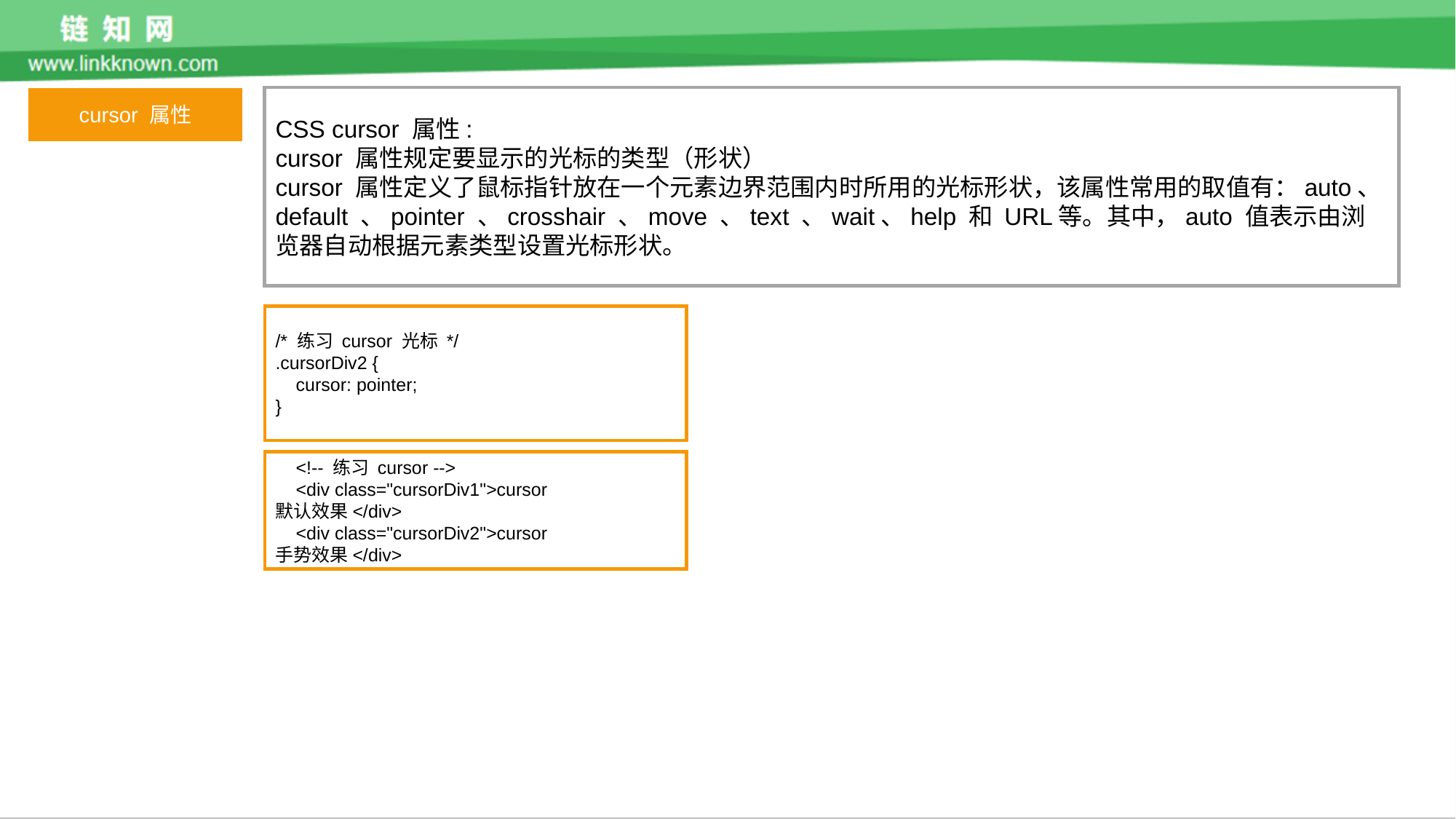

cursor 属性
CSS cursor 属性:
cursor 属性规定要显示的光标的类型（形状）
cursor 属性定义了鼠标指针放在一个元素边界范围内时所用的光标形状，该属性常用的取值有：auto、default 、pointer 、crosshair 、move 、text 、wait、help 和 URL等。其中，auto 值表示由浏览器自动根据元素类型设置光标形状。
/* 练习 cursor 光标 */
.cursorDiv2 {
    cursor: pointer;
}
    <!-- 练习 cursor -->
    <div class="cursorDiv1">cursor 默认效果</div>
    <div class="cursorDiv2">cursor 手势效果</div>